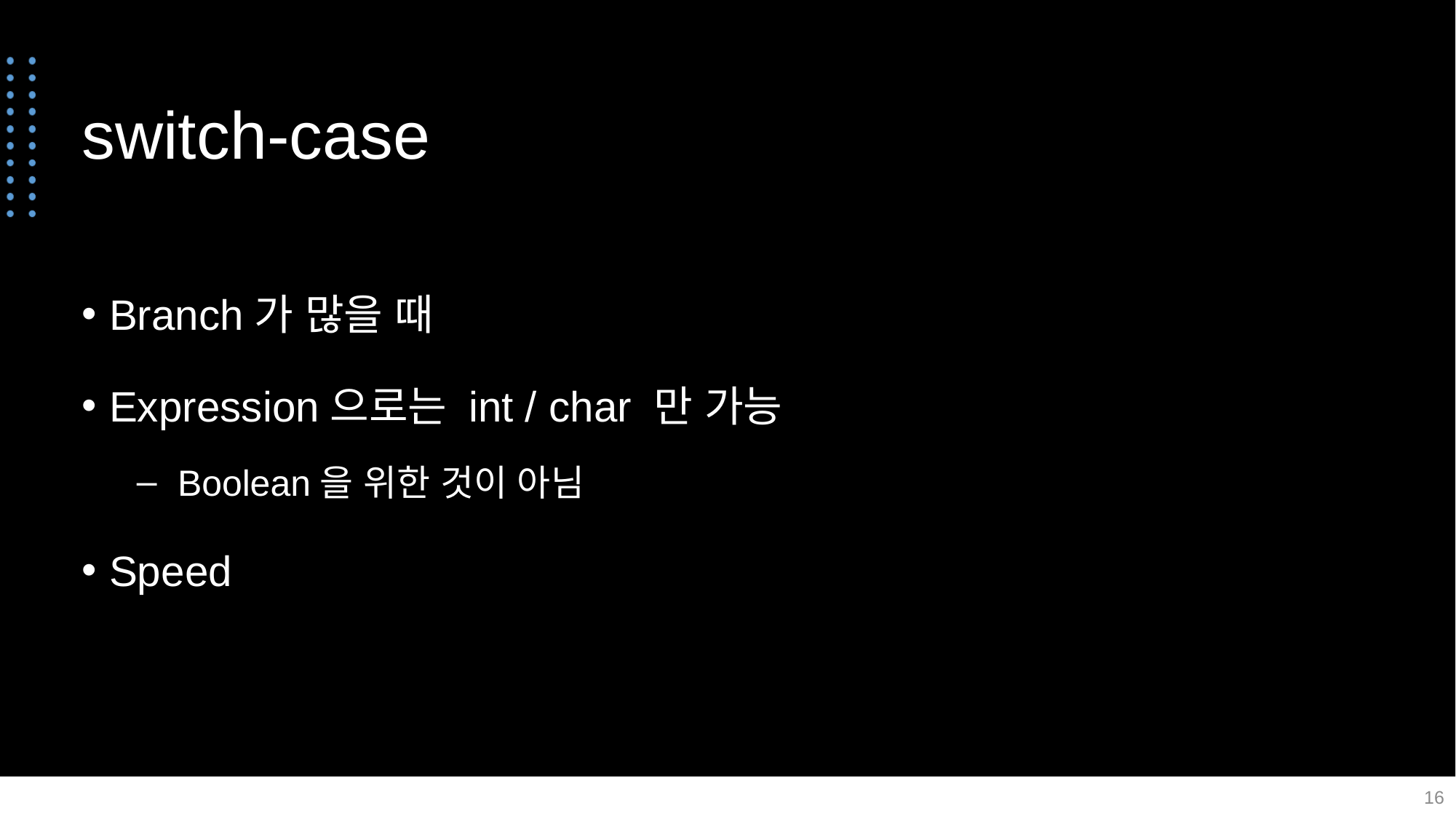

# switch-case
Branch가 많을 때
Expression으로는 int / char 만 가능
Boolean을 위한 것이 아님
Speed
16